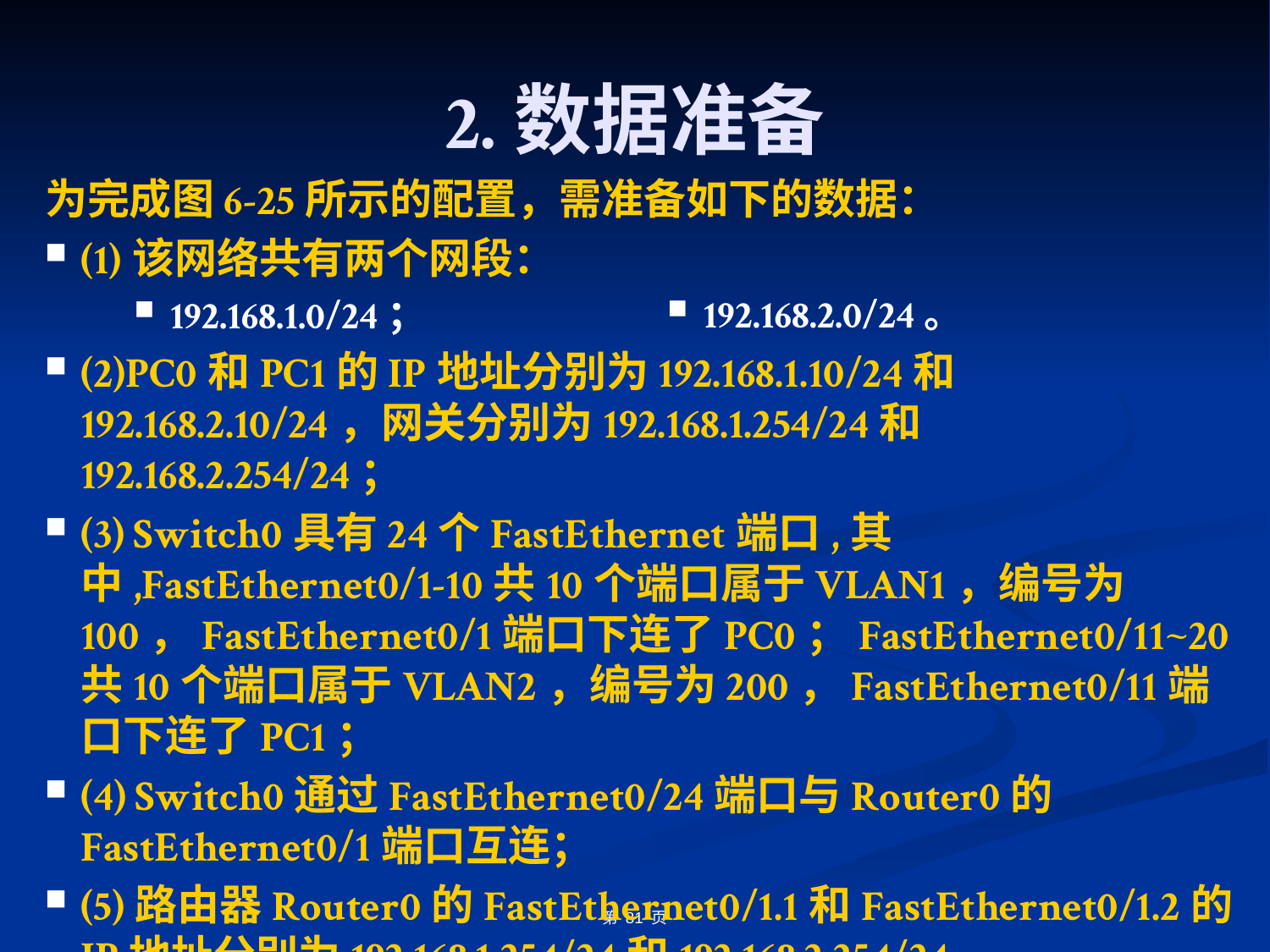

# 2.数据准备

192.168.2.0/24。
为完成图6-25所示的配置，需准备如下的数据：
(1)该网络共有两个网段：
192.168.1.0/24；
(2)PC0和PC1的IP地址分别为192.168.1.10/24和192.168.2.10/24，网关分别为192.168.1.254/24和192.168.2.254/24；
(3) Switch0具有24个FastEthernet端口,其中,FastEthernet0/1-10共10个端口属于VLAN1，编号为100，FastEthernet0/1端口下连了PC0；FastEthernet0/11~20共10个端口属于VLAN2，编号为200，FastEthernet0/11端口下连了PC1；
(4) Switch0通过FastEthernet0/24端口与Router0的FastEthernet0/1端口互连；
(5)路由器Router0的FastEthernet0/1.1和FastEthernet0/1.2的IP地址分别为192.168.1.254/24和192.168.2.254/24。

第 81 页